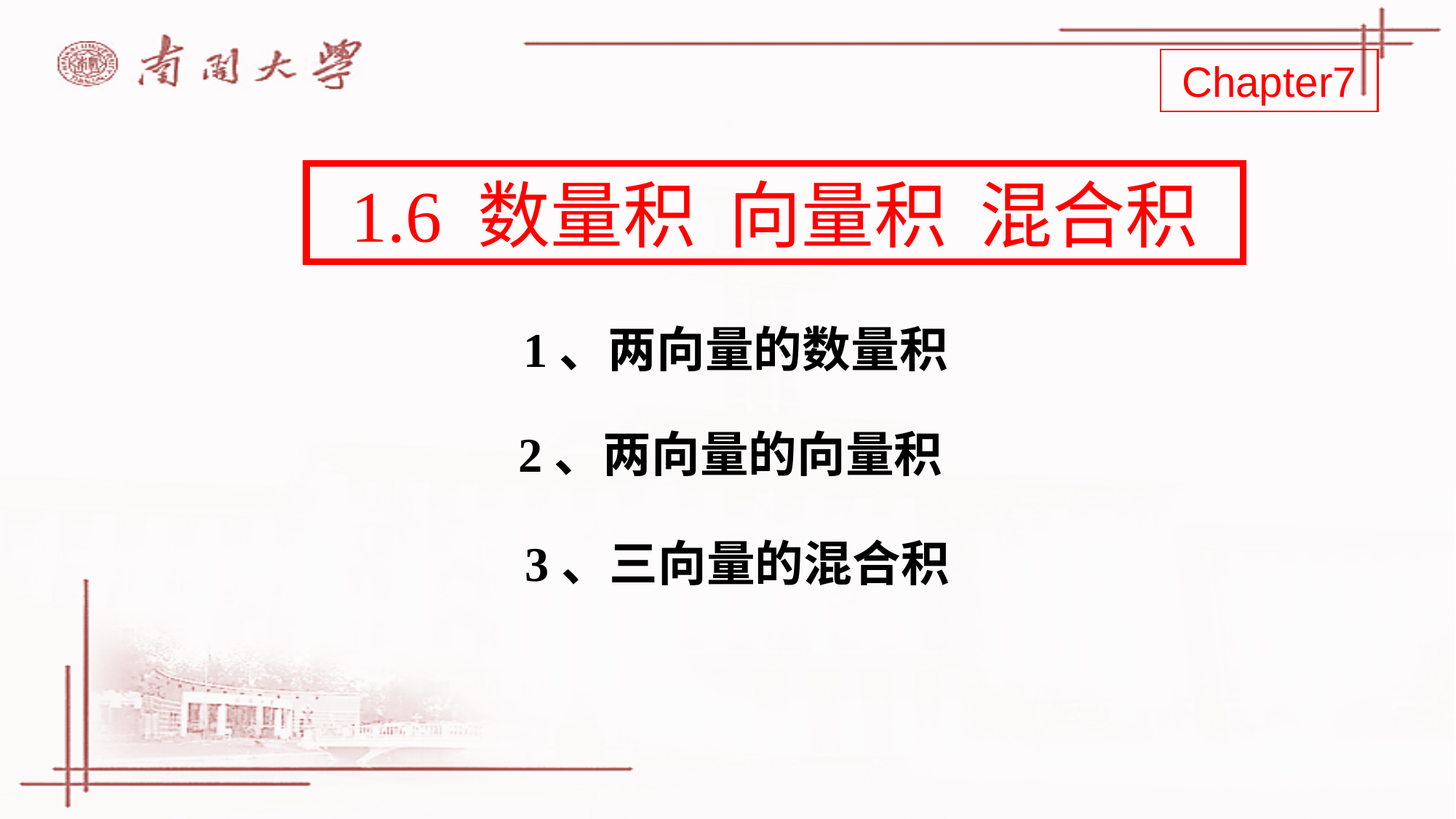

Chapter7
1.6 数量积  向量积  混合积
1、两向量的数量积
2、两向量的向量积
  3、三向量的混合积